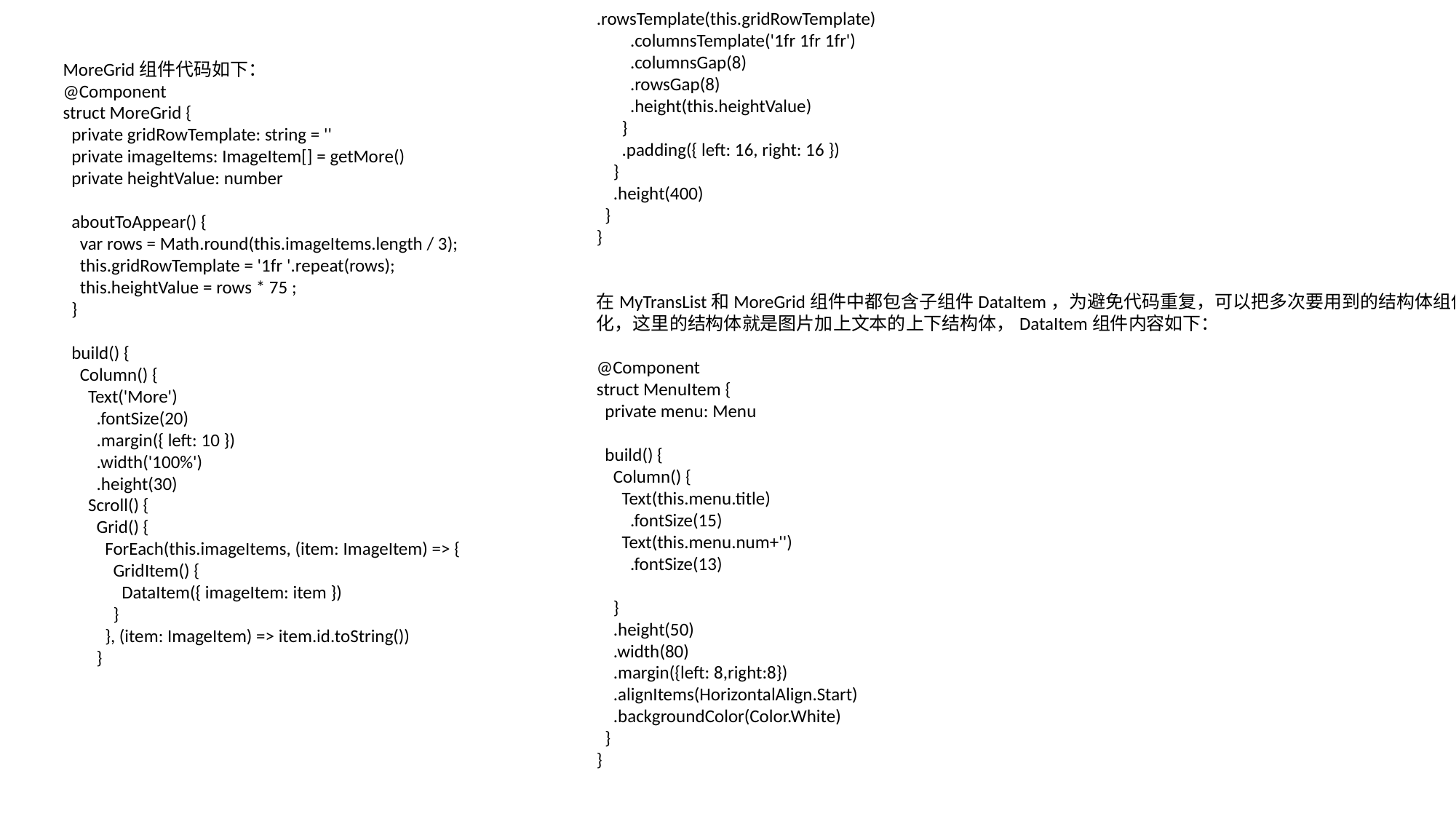

.rowsTemplate(this.gridRowTemplate)
        .columnsTemplate('1fr 1fr 1fr')
        .columnsGap(8)
        .rowsGap(8)
        .height(this.heightValue)
      }
      .padding({ left: 16, right: 16 })
    }
    .height(400)
  }
}

在MyTransList和MoreGrid组件中都包含子组件DataItem，为避免代码重复，可以把多次要用到的结构体组件化，这里的结构体就是图片加上文本的上下结构体，DataItem组件内容如下：

@Component
struct MenuItem {
  private menu: Menu

  build() {
    Column() {
      Text(this.menu.title)
        .fontSize(15)
      Text(this.menu.num+'')
        .fontSize(13)

    }
    .height(50)
    .width(80)
    .margin({left: 8,right:8})
    .alignItems(HorizontalAlign.Start)
    .backgroundColor(Color.White)
  }
}
MoreGrid组件代码如下：
@Component
struct MoreGrid {
  private gridRowTemplate: string = ''
  private imageItems: ImageItem[] = getMore()
  private heightValue: number

  aboutToAppear() {
    var rows = Math.round(this.imageItems.length / 3);
    this.gridRowTemplate = '1fr '.repeat(rows);
    this.heightValue = rows * 75 ;
  }

  build() {
    Column() {
      Text('More')
        .fontSize(20)
        .margin({ left: 10 })
        .width('100%')
        .height(30)
      Scroll() {
        Grid() {
          ForEach(this.imageItems, (item: ImageItem) => {
            GridItem() {
              DataItem({ imageItem: item })
            }
          }, (item: ImageItem) => item.id.toString())
        }